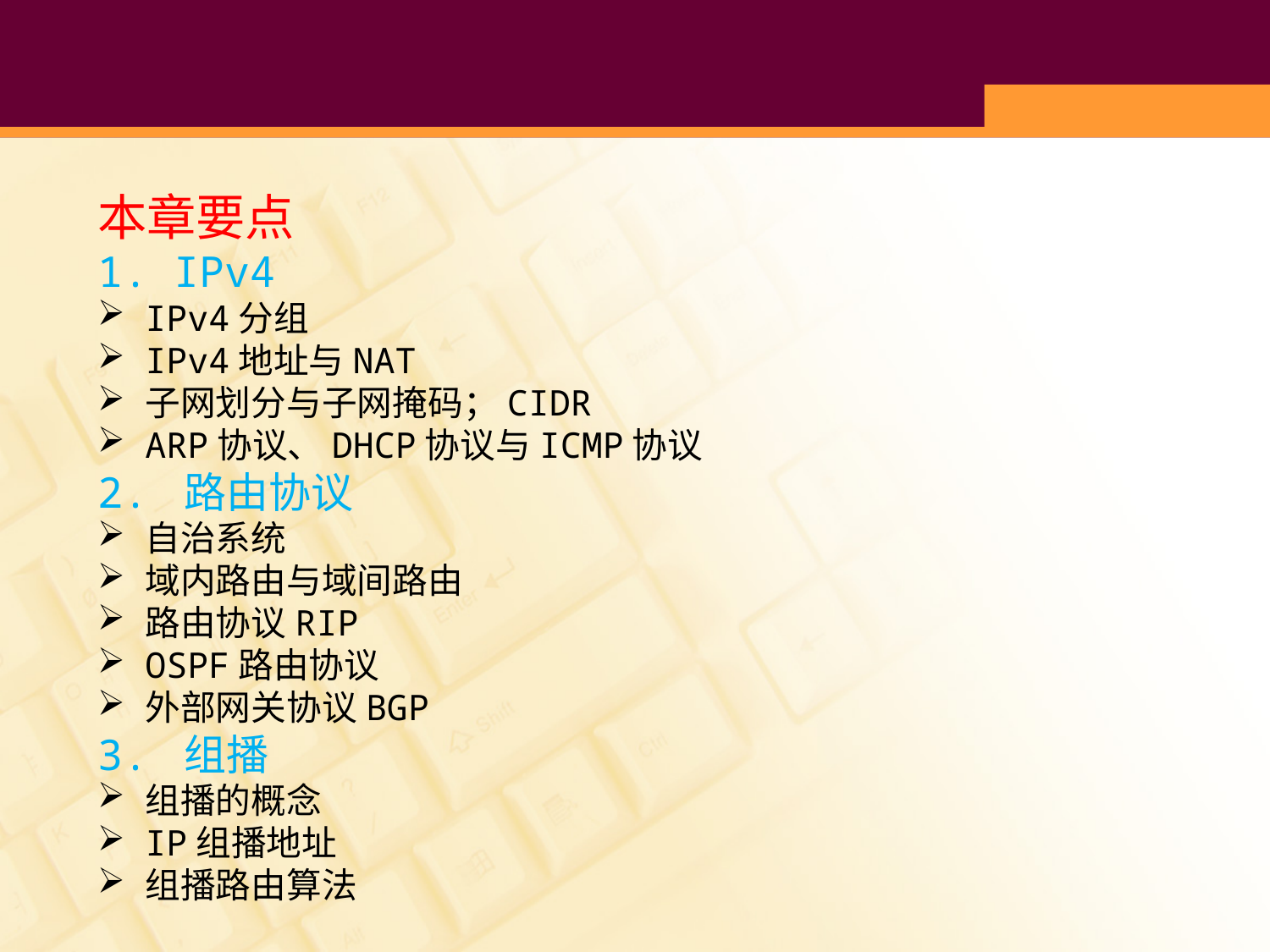

#
本章要点
1. IPv4
IPv4分组
IPv4地址与NAT
子网划分与子网掩码；CIDR
ARP协议、DHCP协议与ICMP协议
2. 路由协议
自治系统
域内路由与域间路由
路由协议RIP
OSPF路由协议
外部网关协议BGP
3. 组播
组播的概念
IP组播地址
组播路由算法